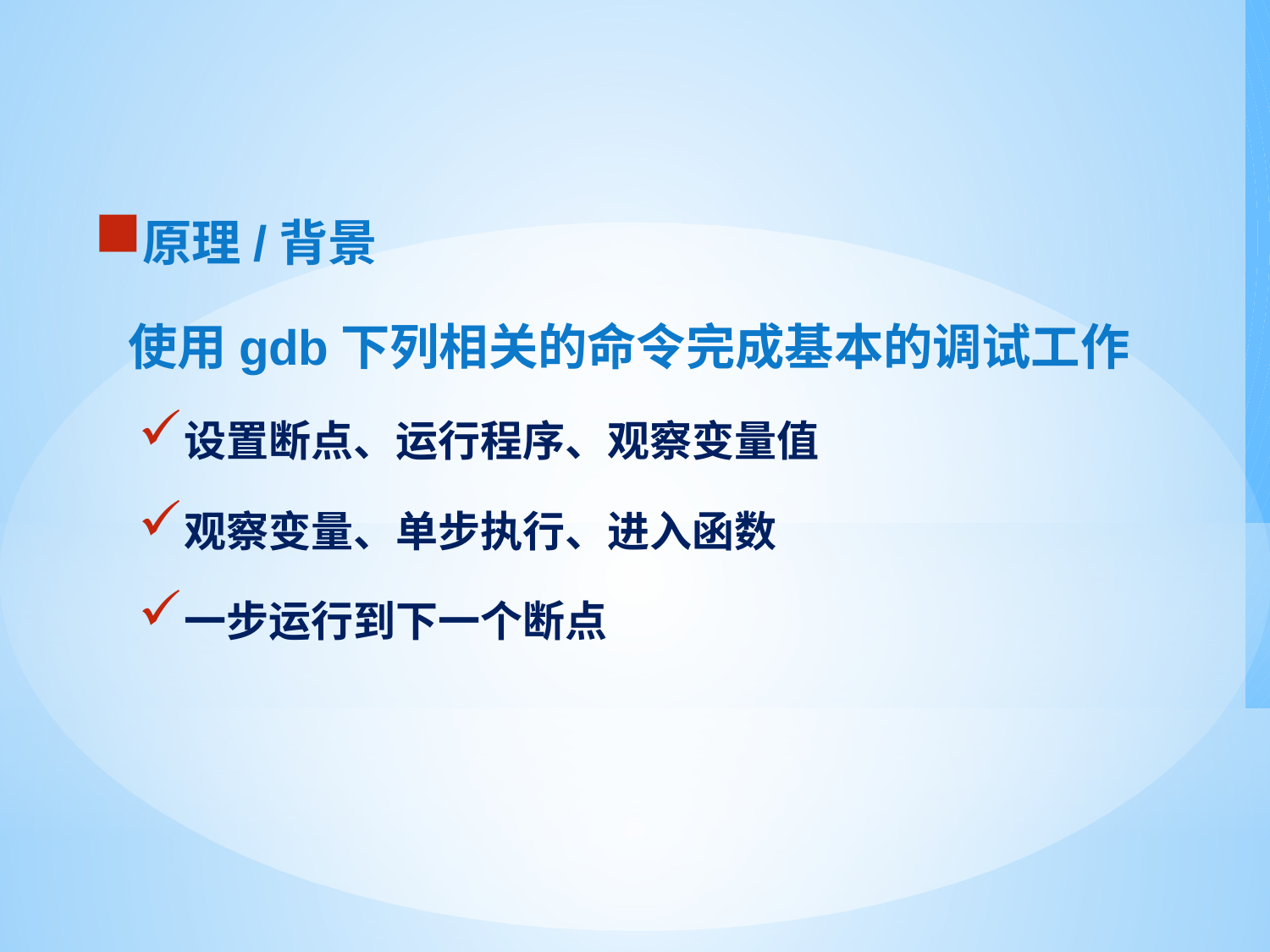

#
原理/背景
  使用gdb下列相关的命令完成基本的调试工作
设置断点、运行程序、观察变量值
观察变量、单步执行、进入函数
一步运行到下一个断点